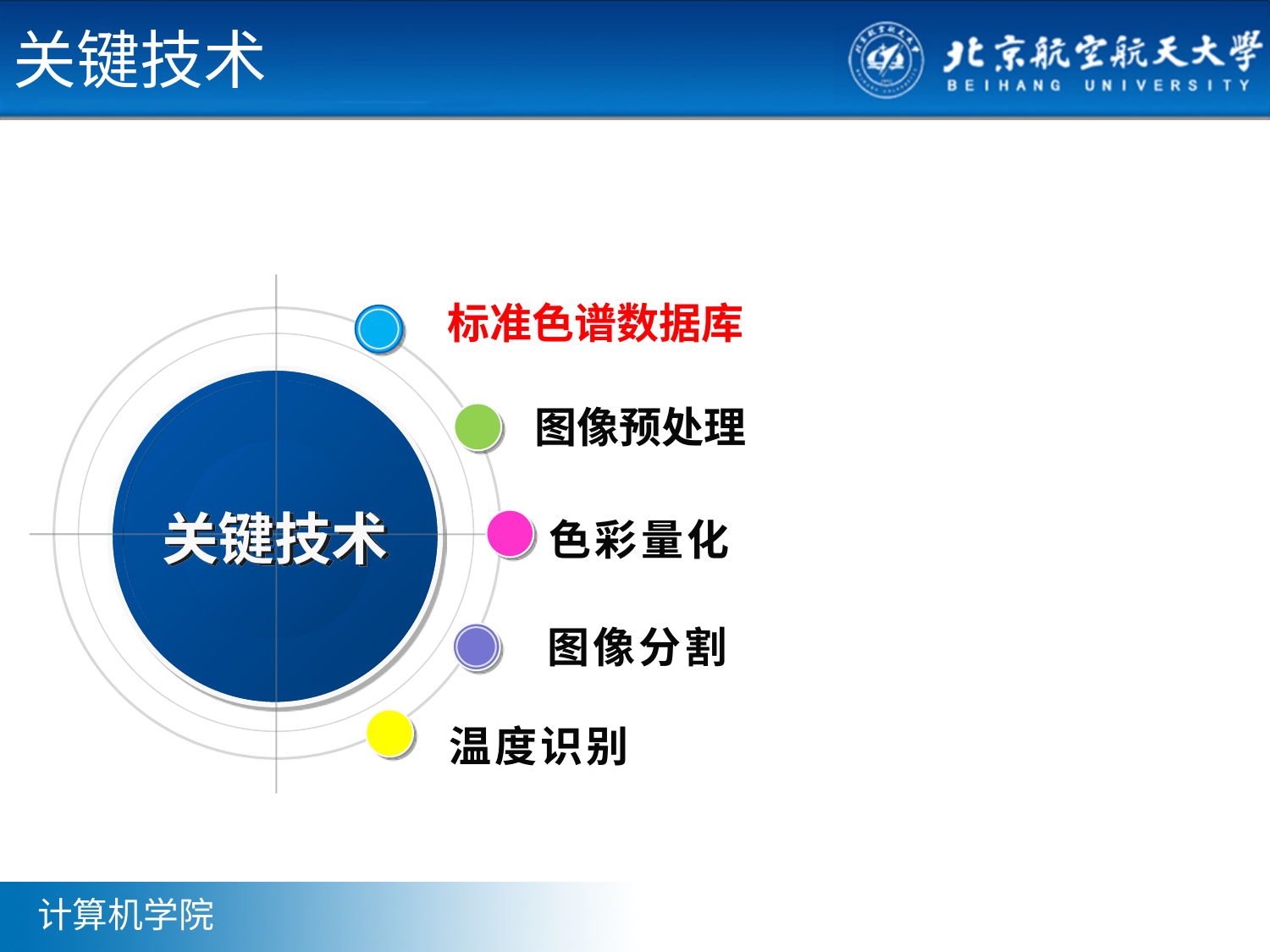

# 关键技术

标准色谱数据库

图像预处理

关键技术
色彩量化

图像分割

温度识别